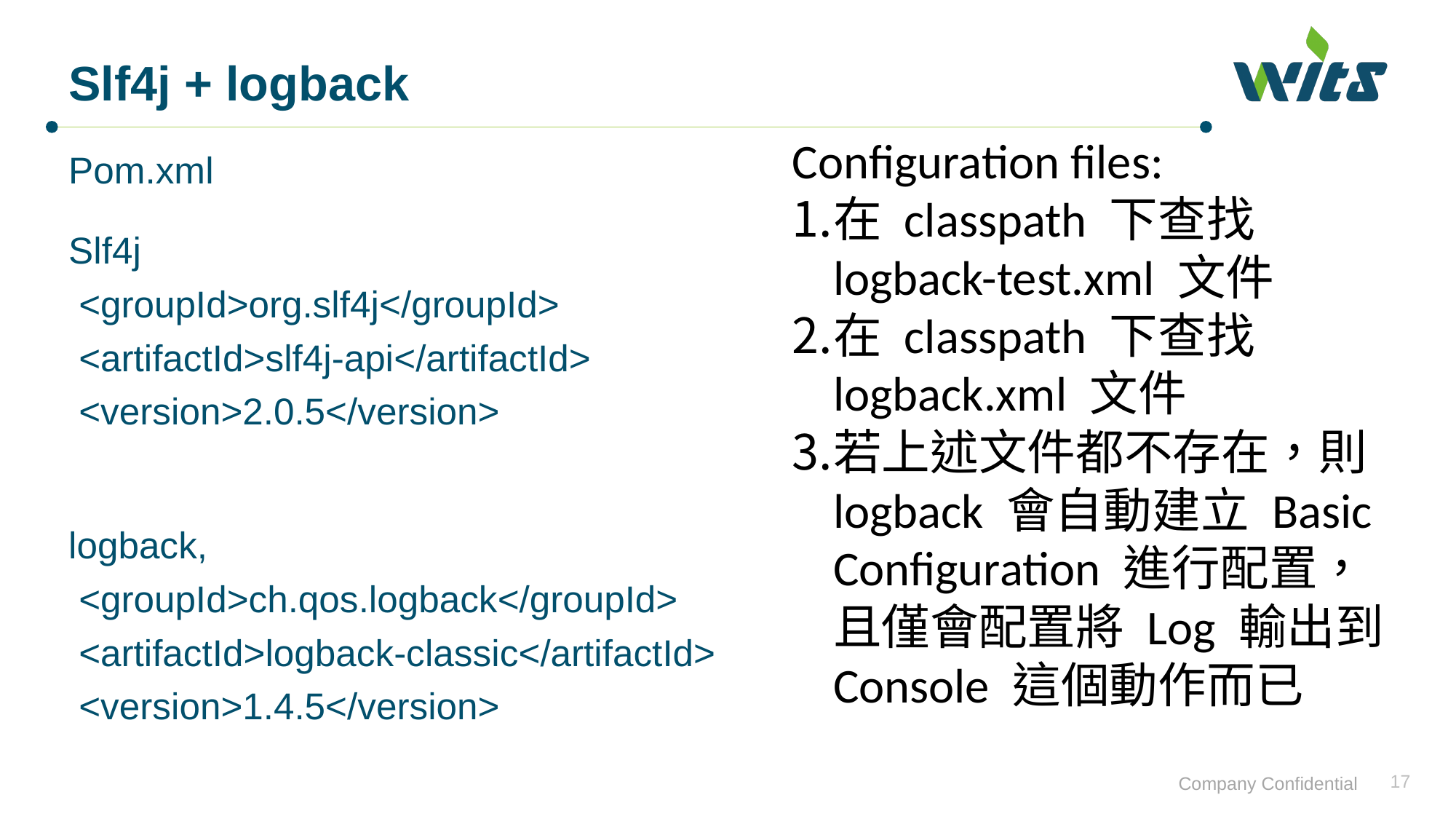

# Slf4j + logback
Configuration files:
在 classpath 下查找 logback-test.xml 文件
在 classpath 下查找 logback.xml 文件
若上述文件都不存在，則 logback 會自動建立 Basic Configuration 進行配置，且僅會配置將 Log 輸出到 Console 這個動作而已
Pom.xml

Slf4j
 <groupId>org.slf4j</groupId>
 <artifactId>slf4j-api</artifactId>
 <version>2.0.5</version>

logback,
 <groupId>ch.qos.logback</groupId>
 <artifactId>logback-classic</artifactId>
 <version>1.4.5</version>
17